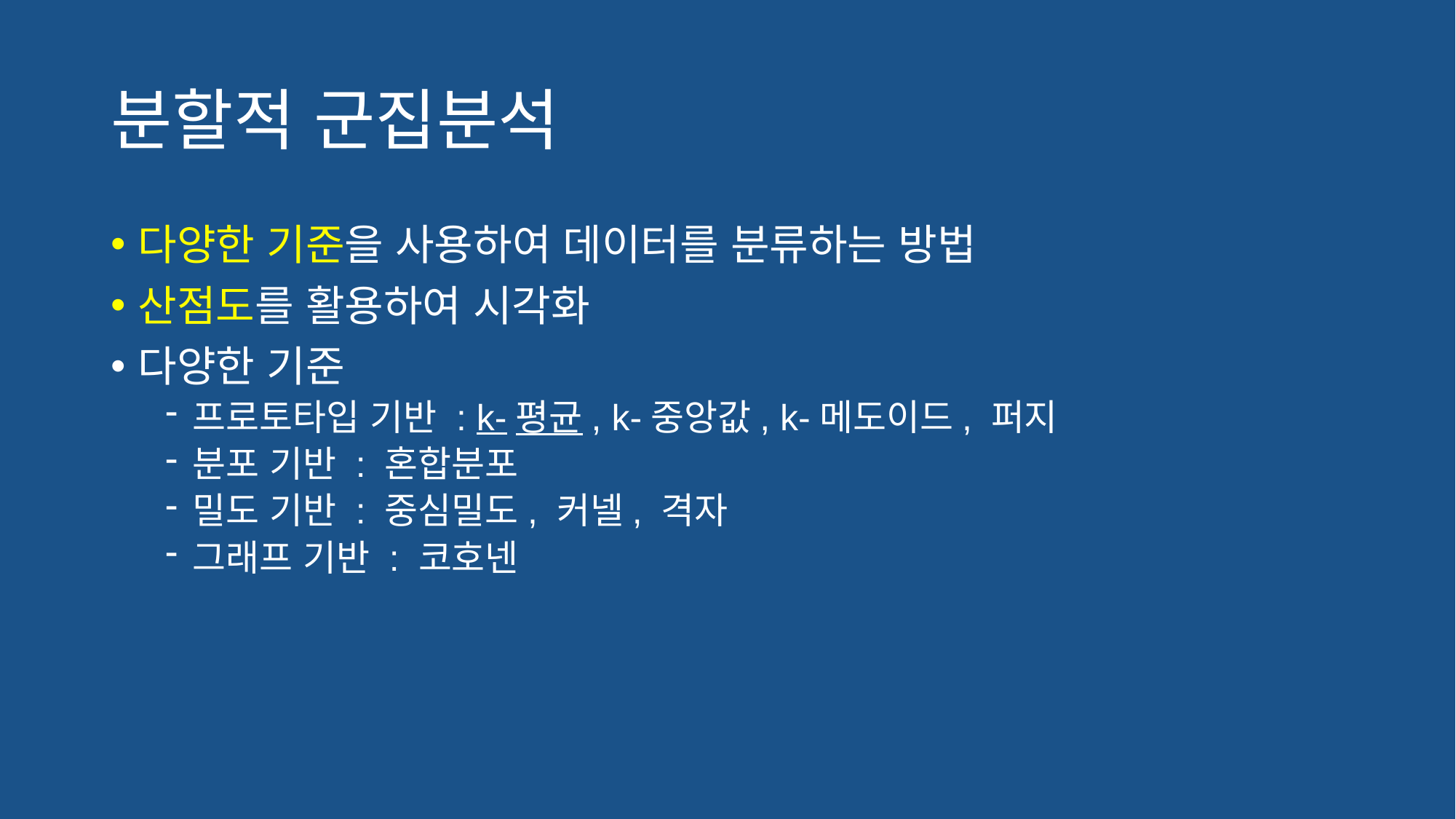

# 분할적 군집분석
다양한 기준을 사용하여 데이터를 분류하는 방법
산점도를 활용하여 시각화
다양한 기준
프로토타입 기반 : k-평균, k-중앙값, k-메도이드, 퍼지
분포 기반 : 혼합분포
밀도 기반 : 중심밀도, 커넬, 격자
그래프 기반 : 코호넨